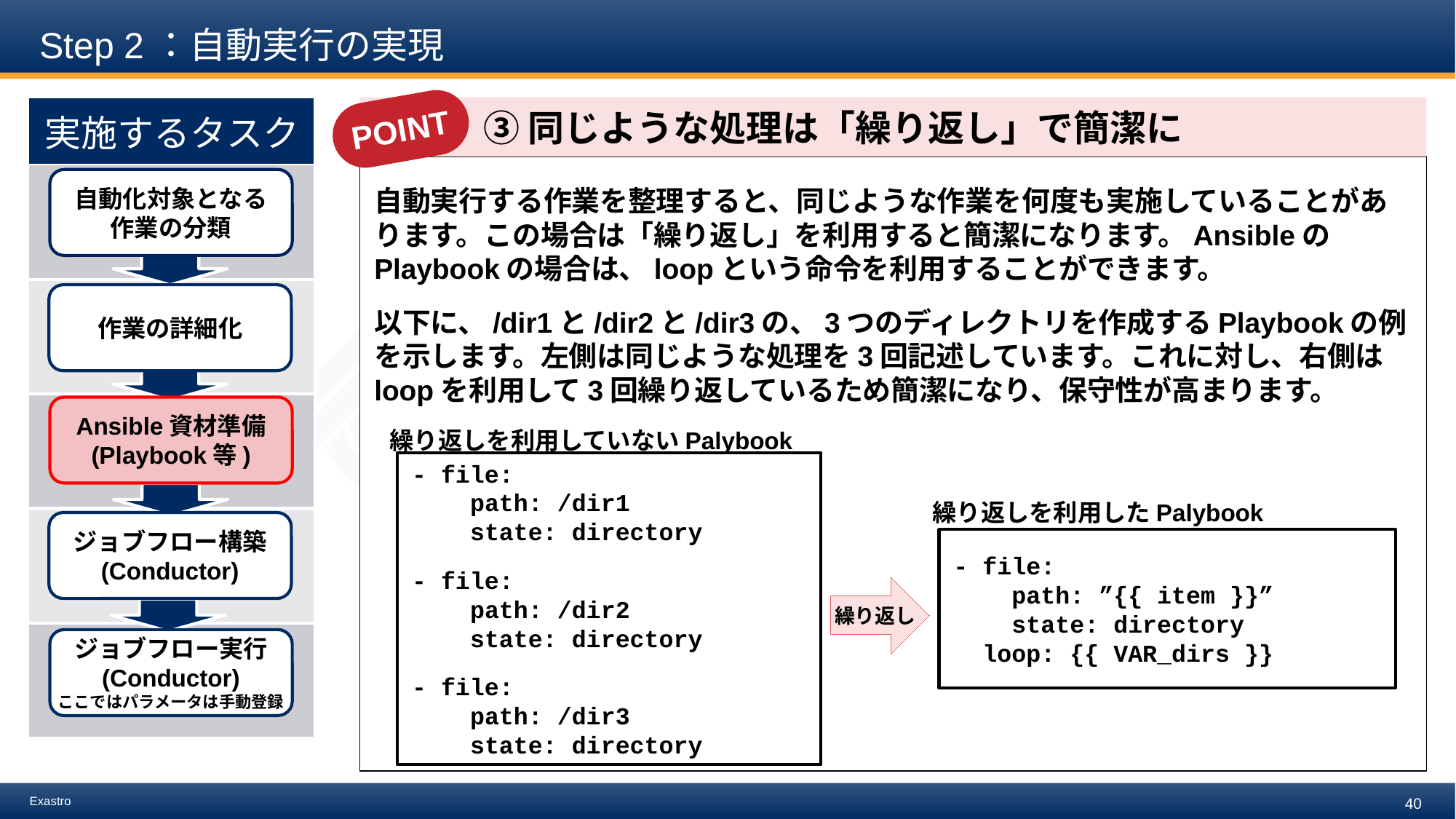

# Step 2：自動実行の実現
POINT
| 実施するタスク |
| --- |
|  |
|  |
|  |
|  |
|  |
　　　③ 同じような処理は「繰り返し」で簡潔に

自動実行する作業を整理すると、同じような作業を何度も実施していることがあります。この場合は「繰り返し」を利用すると簡潔になります。AnsibleのPlaybookの場合は、loopという命令を利用することができます。

以下に、/dir1と/dir2と/dir3の、3つのディレクトリを作成するPlaybookの例を示します。左側は同じような処理を3回記述しています。これに対し、右側はloopを利用して3回繰り返しているため簡潔になり、保守性が高まります。
自動化対象となる作業の分類

作業の詳細化

Ansible資材準備
(Playbook等)
繰り返しを利用していないPalybook
- file:
    path: /dir1
    state: directory

- file:
    path: /dir2
    state: directory

- file:
    path: /dir3
    state: directory

繰り返しを利用したPalybook
ジョブフロー構築
(Conductor)
- file:
    path: ”{{ item }}”
    state: directory
  loop: {{ VAR_dirs }}
 繰り返し

ジョブフロー実行
(Conductor)
ここではパラメータは手動登録